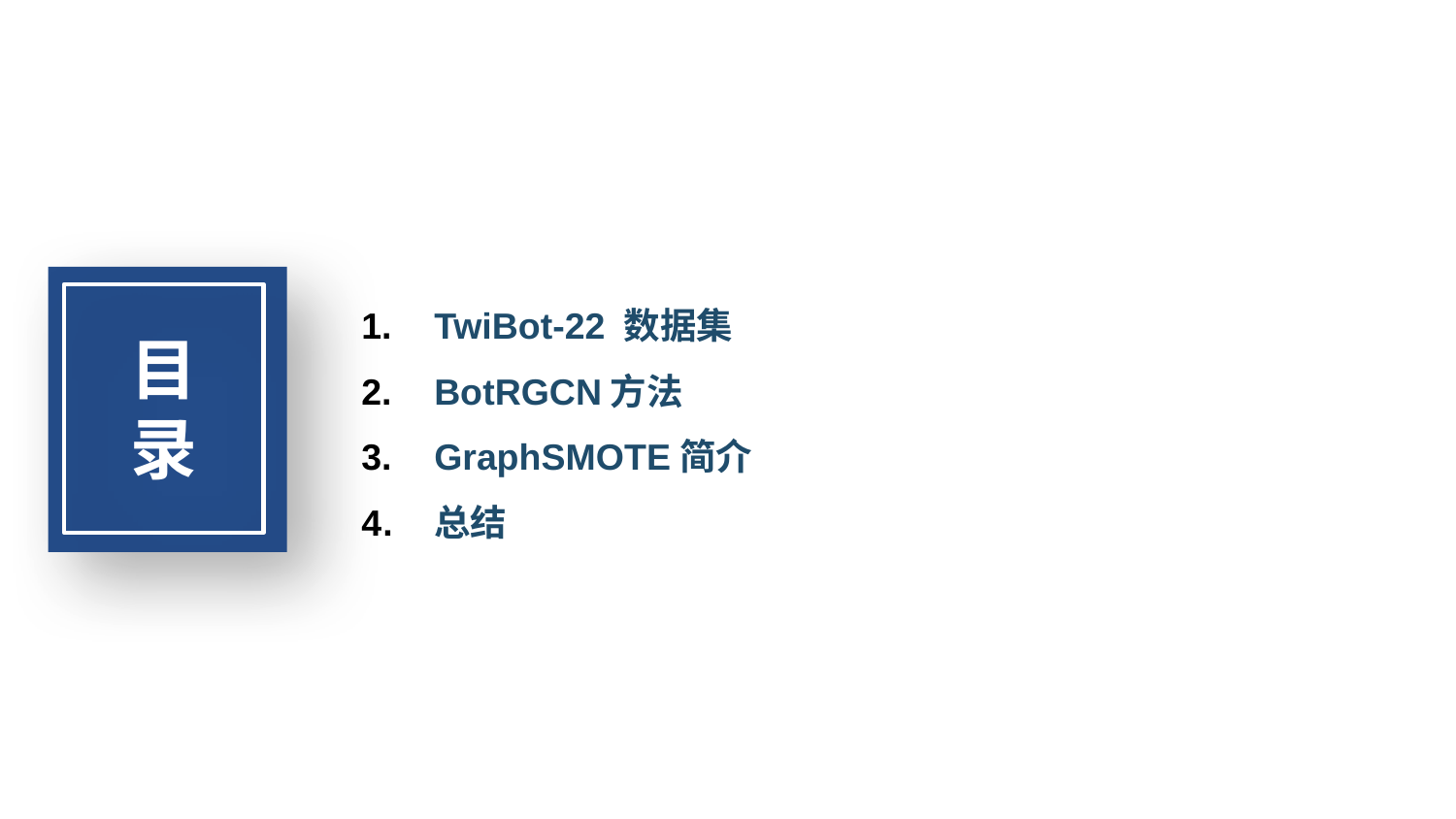

TwiBot-22 数据集
BotRGCN方法
GraphSMOTE简介
总结

目
录